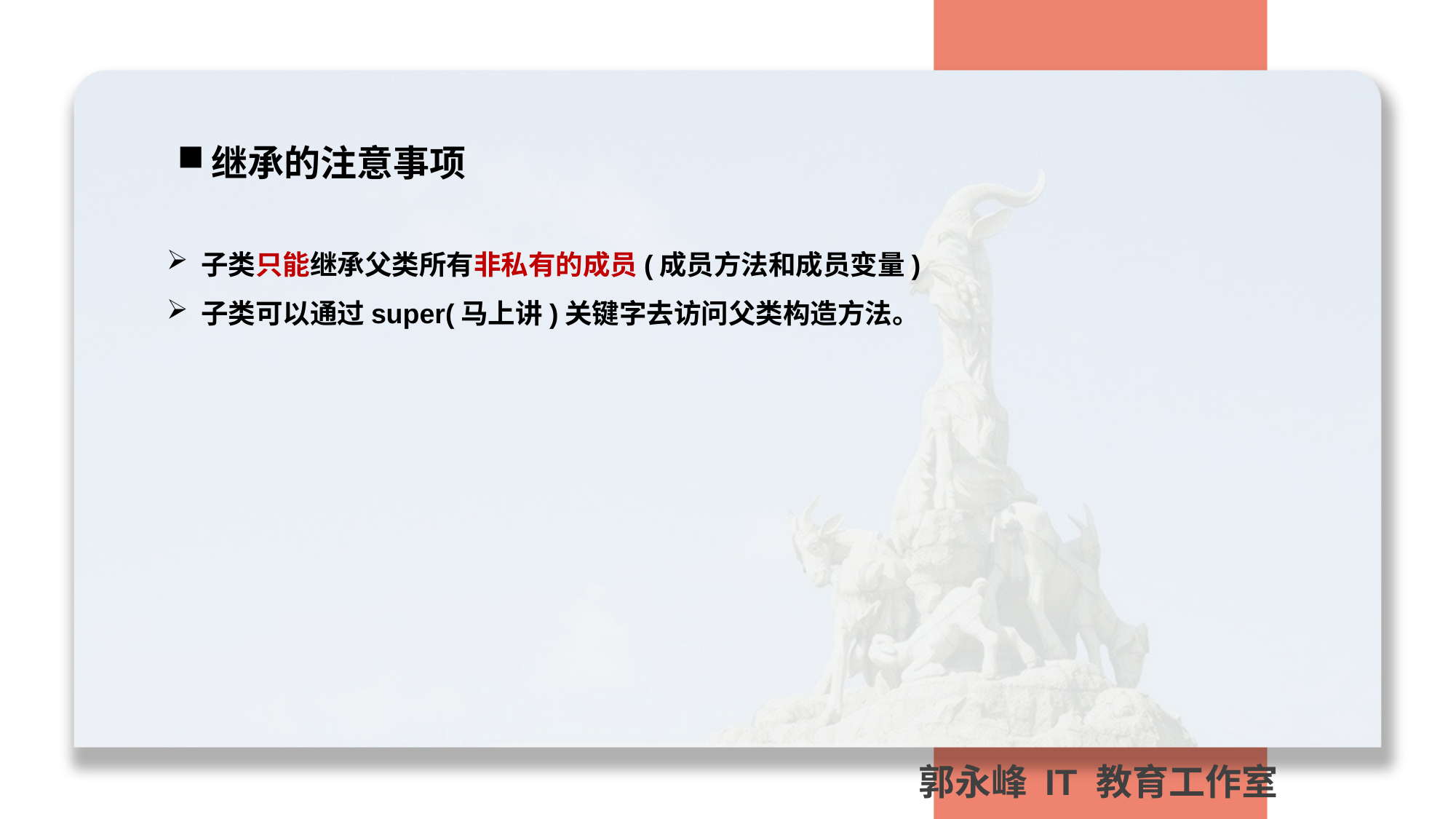

继承的注意事项
子类只能继承父类所有非私有的成员(成员方法和成员变量)
子类可以通过super(马上讲)关键字去访问父类构造方法。